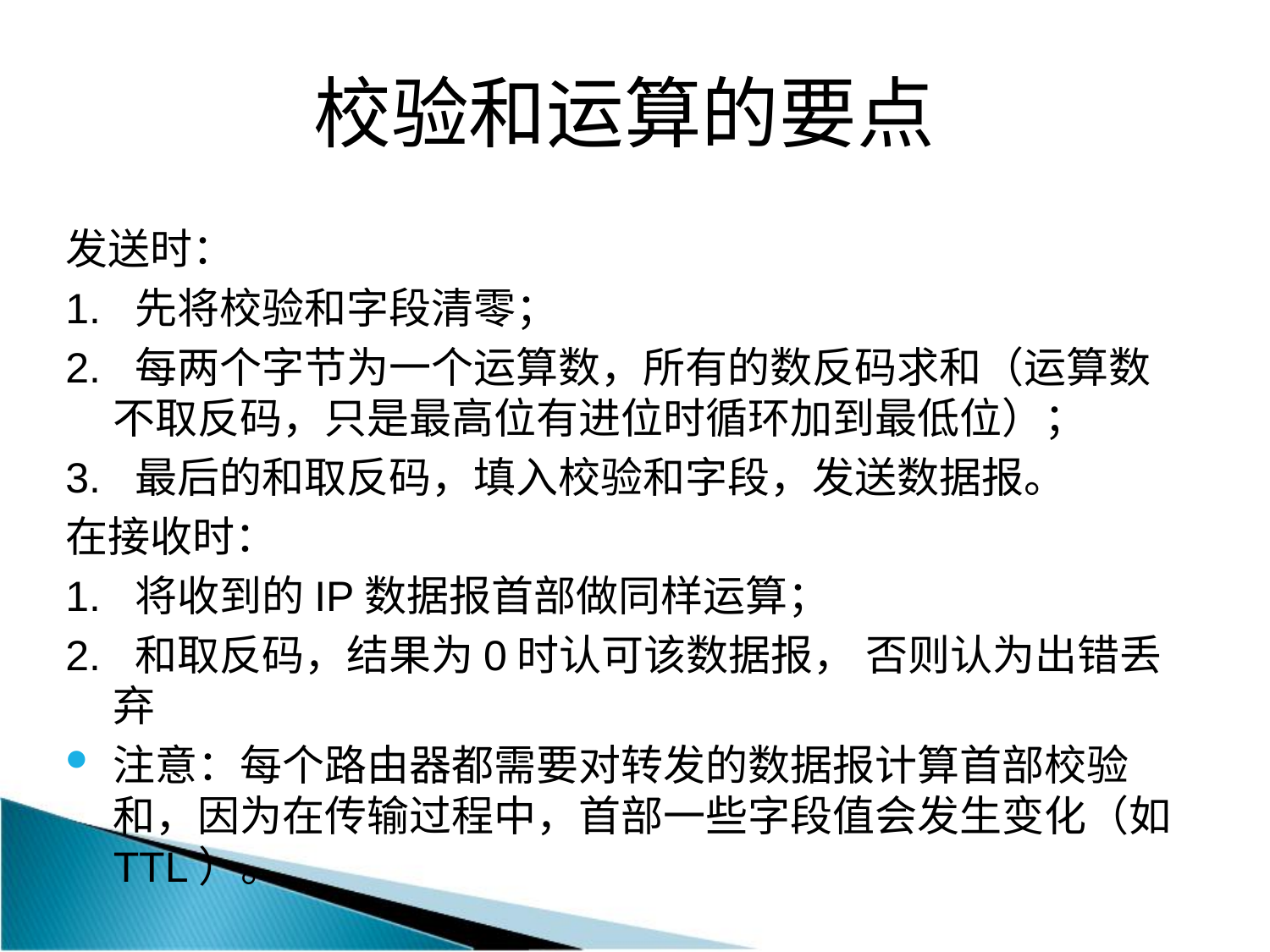

# 校验和运算的要点
发送时：
1.  先将校验和字段清零；
2.  每两个字节为一个运算数，所有的数反码求和（运算数不取反码，只是最高位有进位时循环加到最低位）；
3.  最后的和取反码，填入校验和字段，发送数据报。
在接收时：
1.  将收到的IP数据报首部做同样运算；
2.  和取反码，结果为0时认可该数据报， 否则认为出错丢弃
注意：每个路由器都需要对转发的数据报计算首部校验和，因为在传输过程中，首部一些字段值会发生变化（如TTL）。